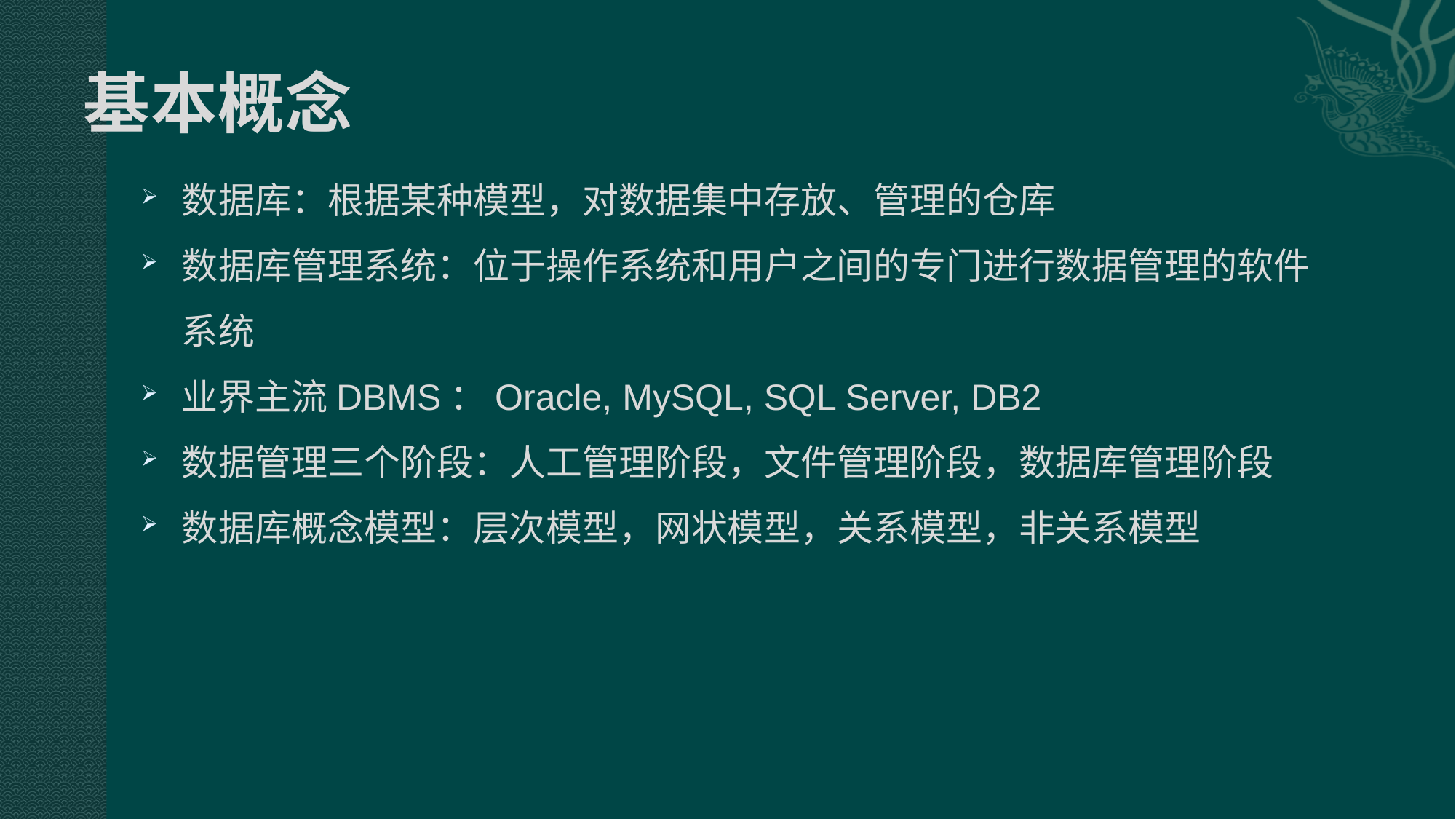

# 基本概念
数据库：根据某种模型，对数据集中存放、管理的仓库
数据库管理系统：位于操作系统和用户之间的专门进行数据管理的软件系统
业界主流DBMS：Oracle, MySQL, SQL Server, DB2
数据管理三个阶段：人工管理阶段，文件管理阶段，数据库管理阶段
数据库概念模型：层次模型，网状模型，关系模型，非关系模型